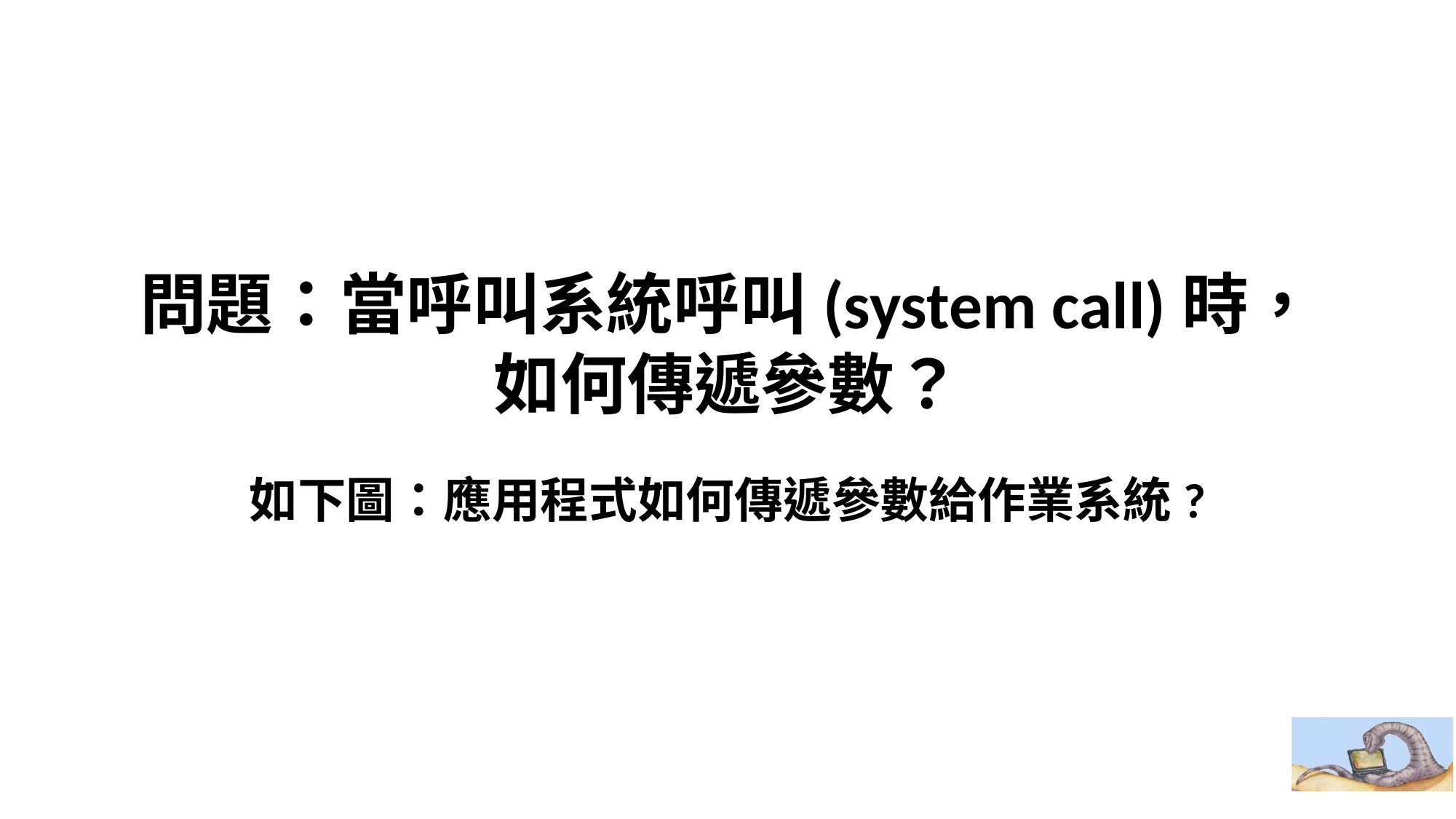

# 問題：當呼叫系統呼叫(system call)時，如何傳遞參數？
如下圖：應用程式如何傳遞參數給作業系統?